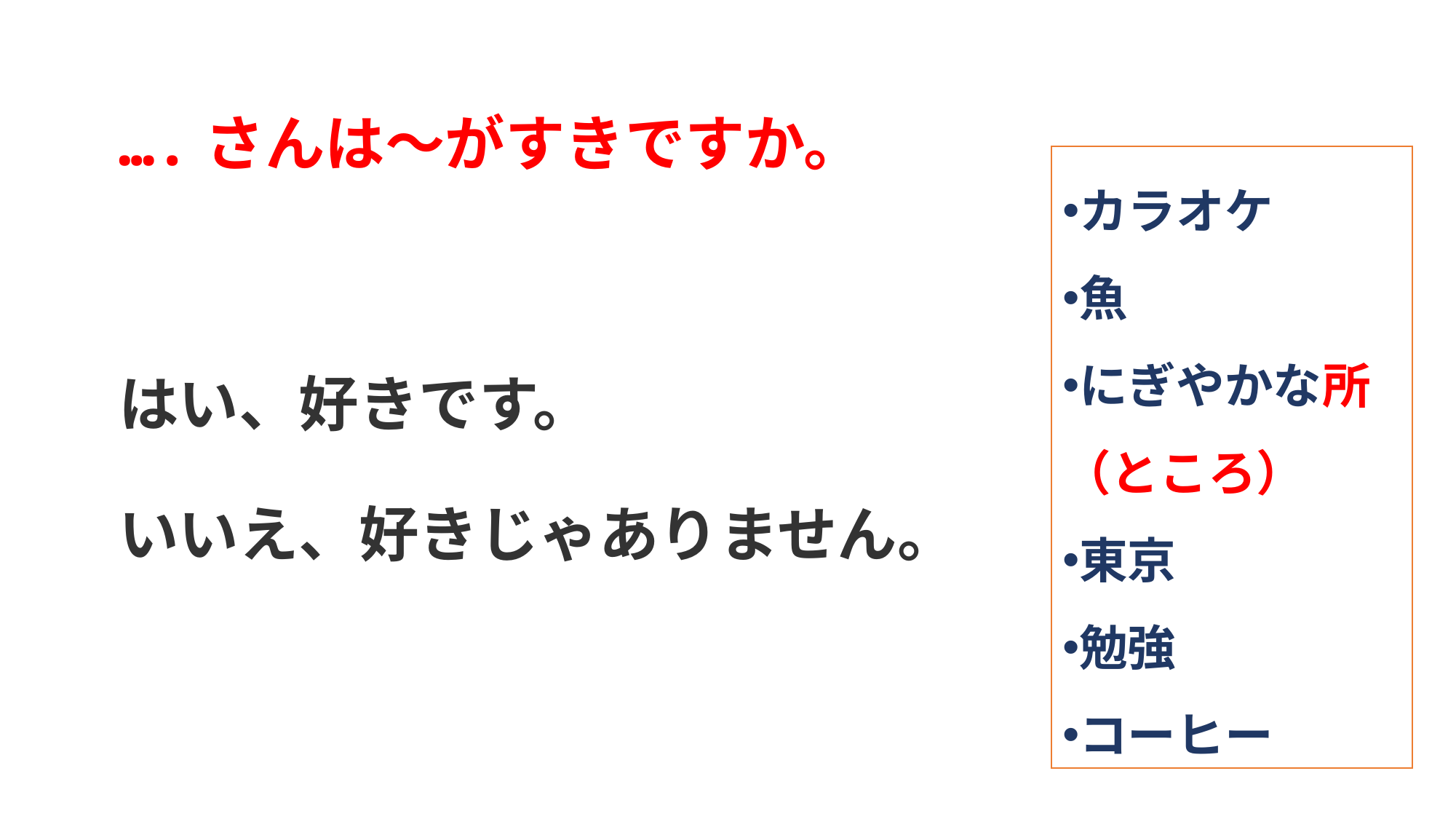

….さんは～がすきですか。

はい、好きです。
いいえ、好きじゃありません。
カラオケ
魚
にぎやかな所（ところ）
東京
勉強
コーヒー